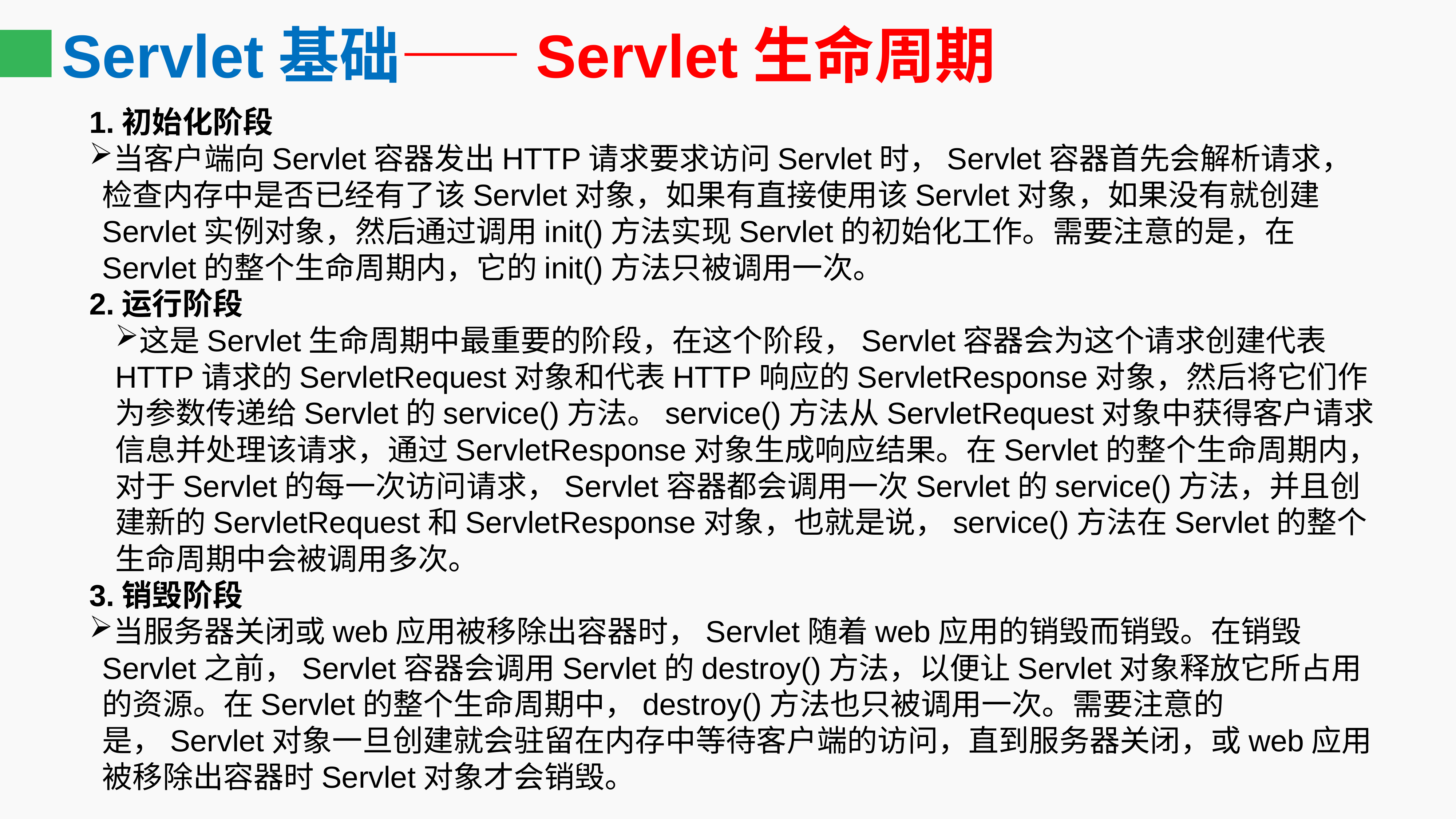

# Servlet基础——Servlet生命周期

1.初始化阶段
当客户端向Servlet容器发出HTTP请求要求访问Servlet时，Servlet容器首先会解析请求，检查内存中是否已经有了该Servlet对象，如果有直接使用该Servlet对象，如果没有就创建Servlet实例对象，然后通过调用init()方法实现Servlet的初始化工作。需要注意的是，在Servlet的整个生命周期内，它的init()方法只被调用一次。
2.运行阶段
这是Servlet生命周期中最重要的阶段，在这个阶段，Servlet容器会为这个请求创建代表HTTP请求的ServletRequest对象和代表HTTP响应的ServletResponse对象，然后将它们作为参数传递给Servlet的service()方法。service()方法从ServletRequest对象中获得客户请求信息并处理该请求，通过ServletResponse对象生成响应结果。在Servlet的整个生命周期内，对于Servlet的每一次访问请求，Servlet容器都会调用一次Servlet的service()方法，并且创建新的ServletRequest和ServletResponse对象，也就是说，service()方法在Servlet的整个生命周期中会被调用多次。
3.销毁阶段
当服务器关闭或web应用被移除出容器时，Servlet随着web应用的销毁而销毁。在销毁Servlet之前，Servlet容器会调用Servlet的destroy()方法，以便让Servlet对象释放它所占用的资源。在Servlet的整个生命周期中，destroy()方法也只被调用一次。需要注意的是，Servlet对象一旦创建就会驻留在内存中等待客户端的访问，直到服务器关闭，或web应用被移除出容器时Servlet对象才会销毁。